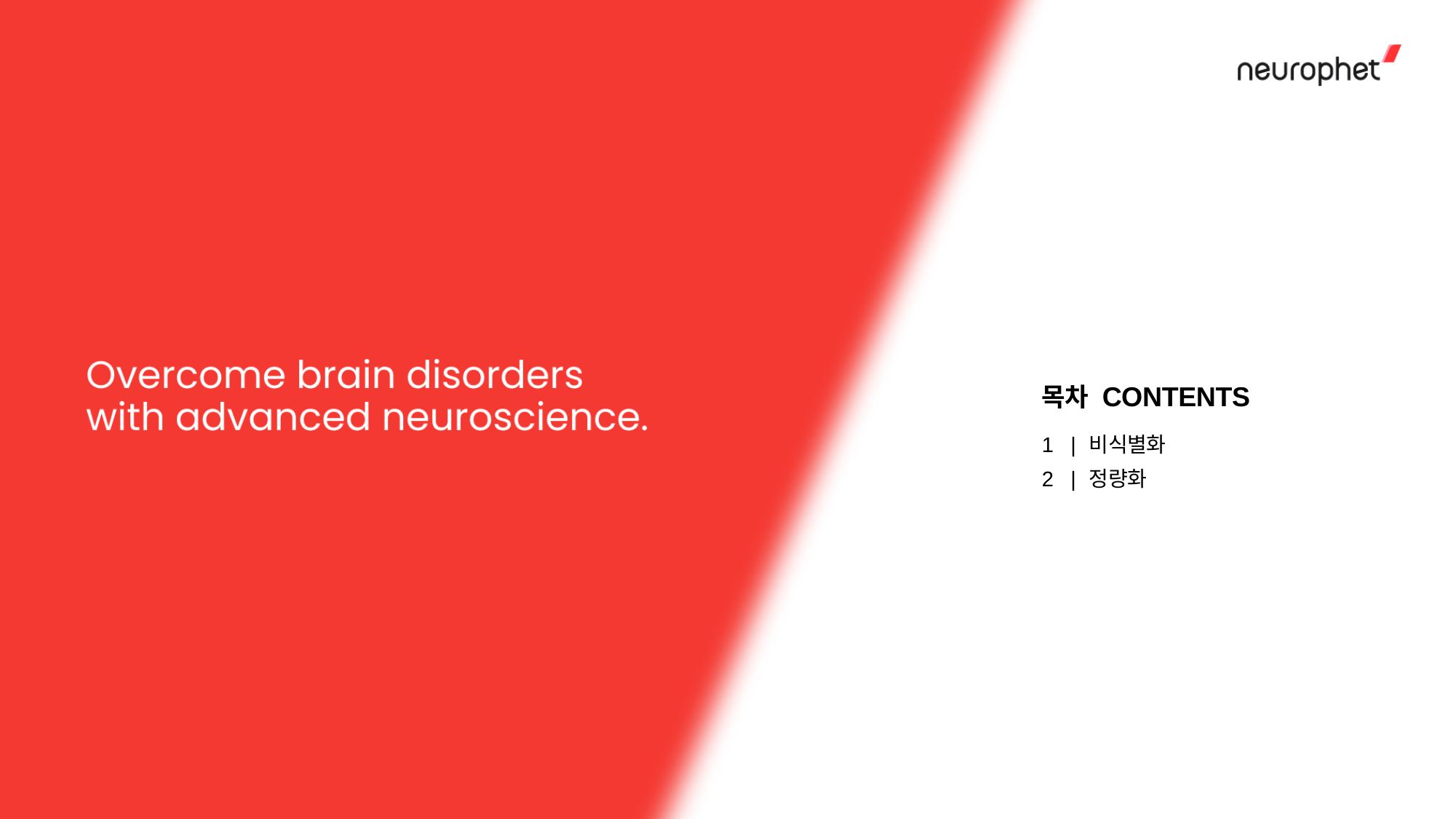

목차 CONTENTS
1
2
|
|
비식별화
정량화